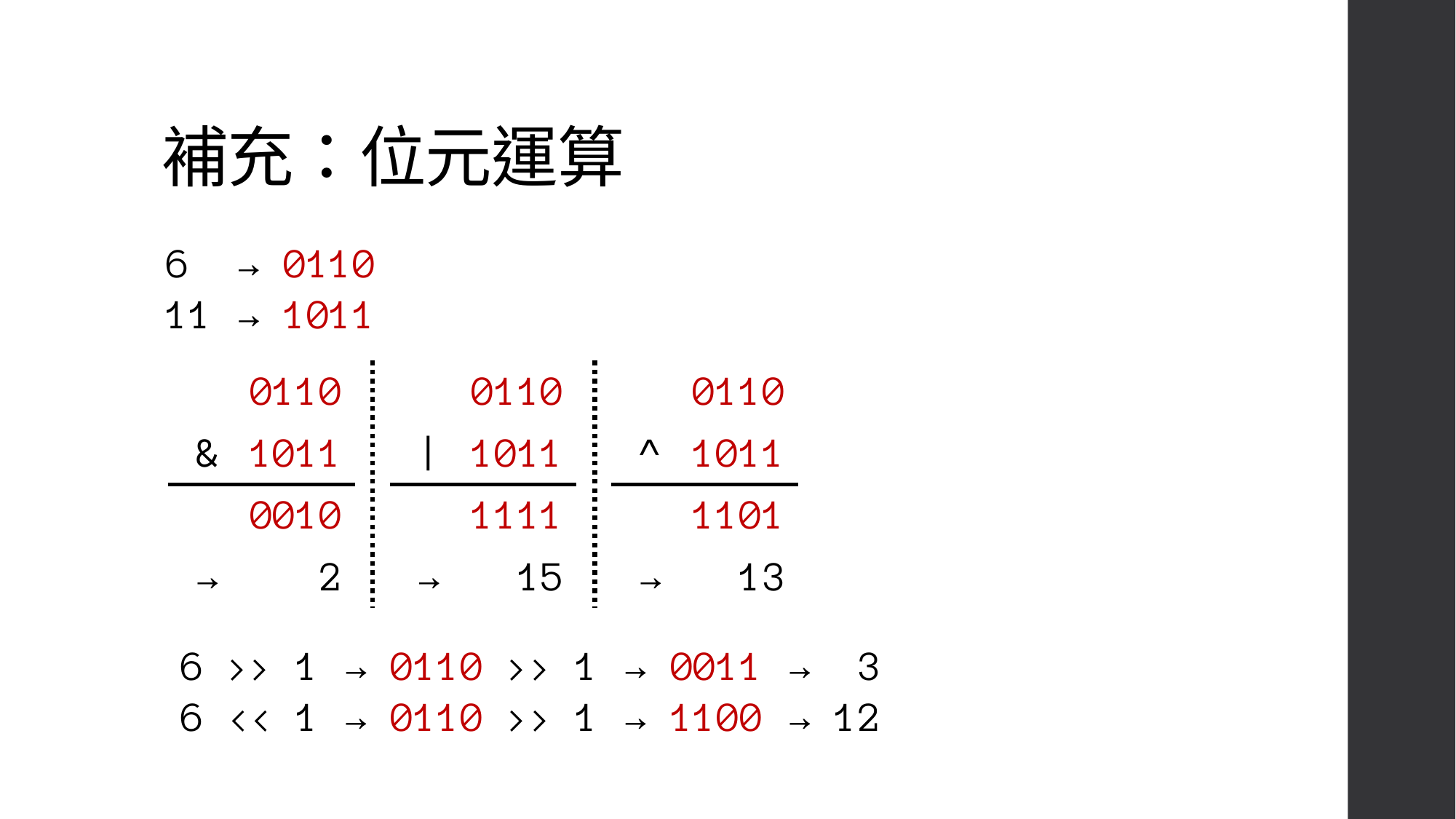

# 補充：位元運算
6  → 0110
11 → 1011
|  | 0110 |
| --- | --- |
| & | 1011 |
|  | 0010 |
| → | 2 |
|  | 0110 |
| --- | --- |
| | | 1011 |
|  | 1111 |
| → | 15 |
|  | 0110 |
| --- | --- |
| ^ | 1011 |
|  | 1101 |
| → | 13 |
6 >> 1 → 0110 >> 1 → 0011 →  3
6 << 1 → 0110 >> 1 → 1100 → 12